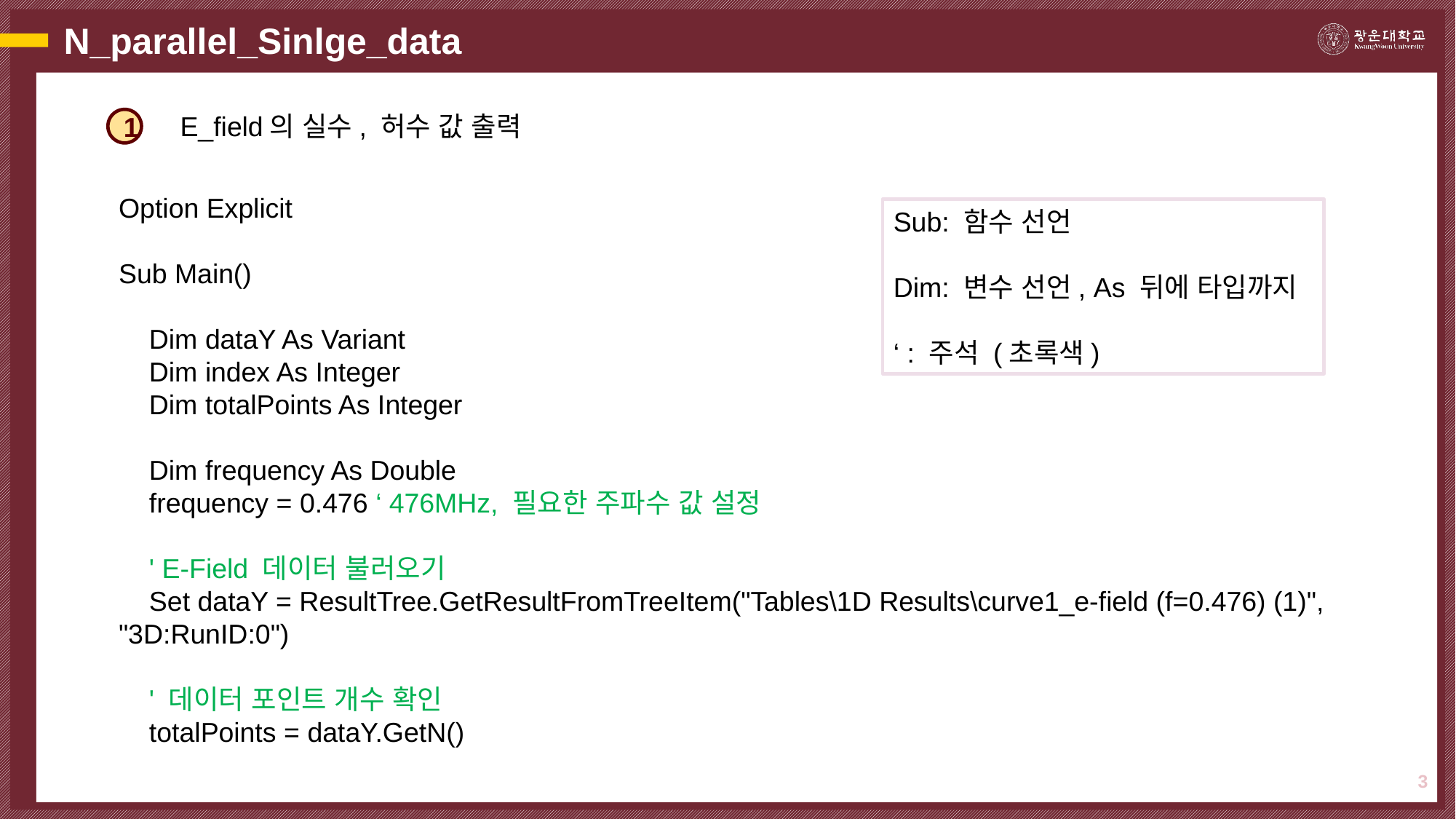

# N_parallel_Sinlge_data
E_field의 실수, 허수 값 출력
1
Option Explicit

Sub Main()

    Dim dataY As Variant
    Dim index As Integer
    Dim totalPoints As Integer

    Dim frequency As Double
    frequency = 0.476 ‘ 476MHz, 필요한 주파수 값 설정

    ' E-Field 데이터 불러오기
    Set dataY = ResultTree.GetResultFromTreeItem("Tables\1D Results\curve1_e-field (f=0.476) (1)", "3D:RunID:0")

    ' 데이터 포인트 개수 확인
    totalPoints = dataY.GetN()
Sub: 함수 선언

Dim: 변수 선언, As 뒤에 타입까지

‘ : 주석 (초록색)
3